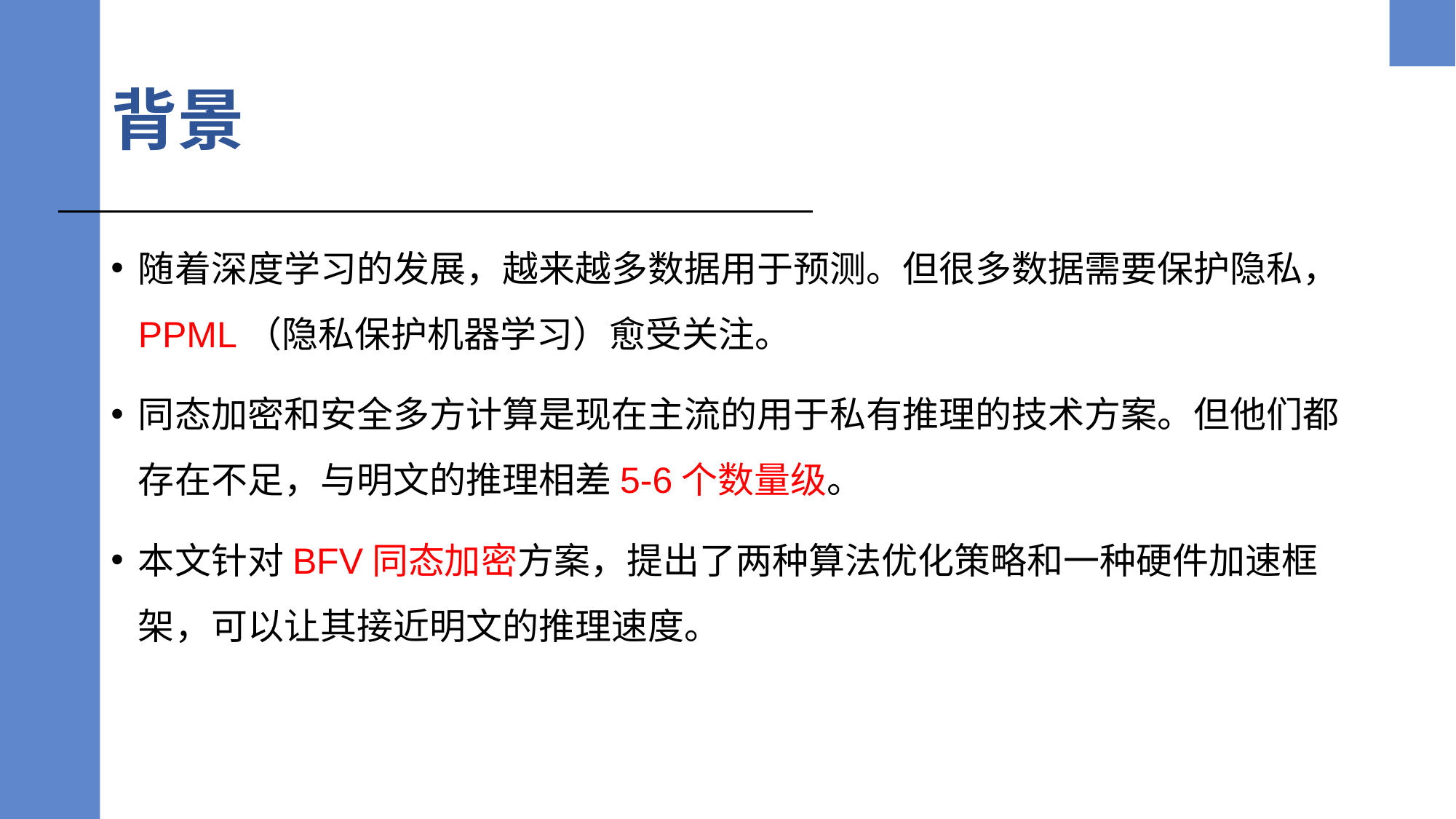

# 背景
随着深度学习的发展，越来越多数据用于预测。但很多数据需要保护隐私，PPML（隐私保护机器学习）愈受关注。
同态加密和安全多方计算是现在主流的用于私有推理的技术方案。但他们都存在不足，与明文的推理相差5-6个数量级。
本文针对BFV同态加密方案，提出了两种算法优化策略和一种硬件加速框架，可以让其接近明文的推理速度。